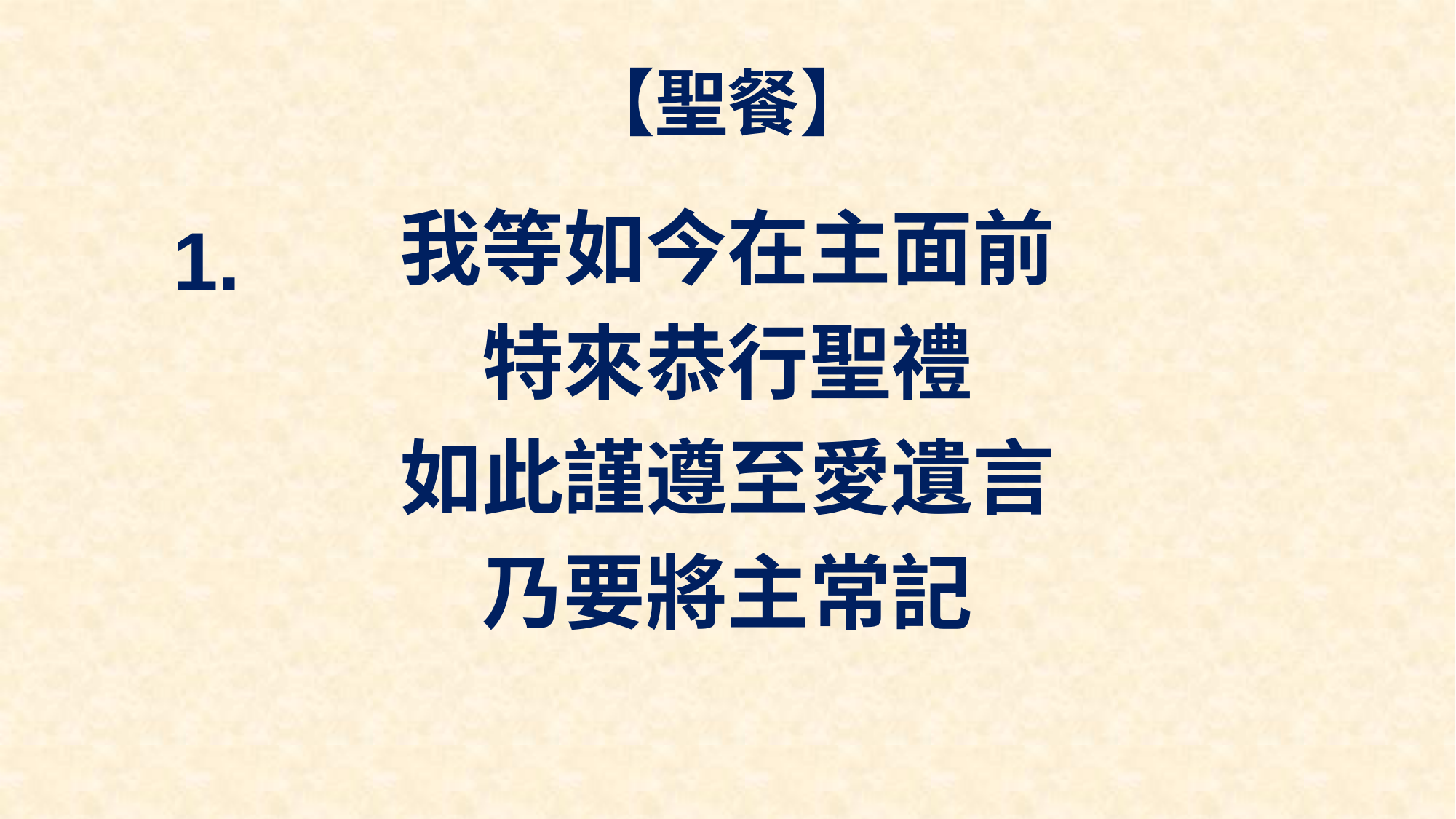

# 【聖餐】
我等如今在主面前
特來恭行聖禮
如此謹遵至愛遺言
乃要將主常記
1.